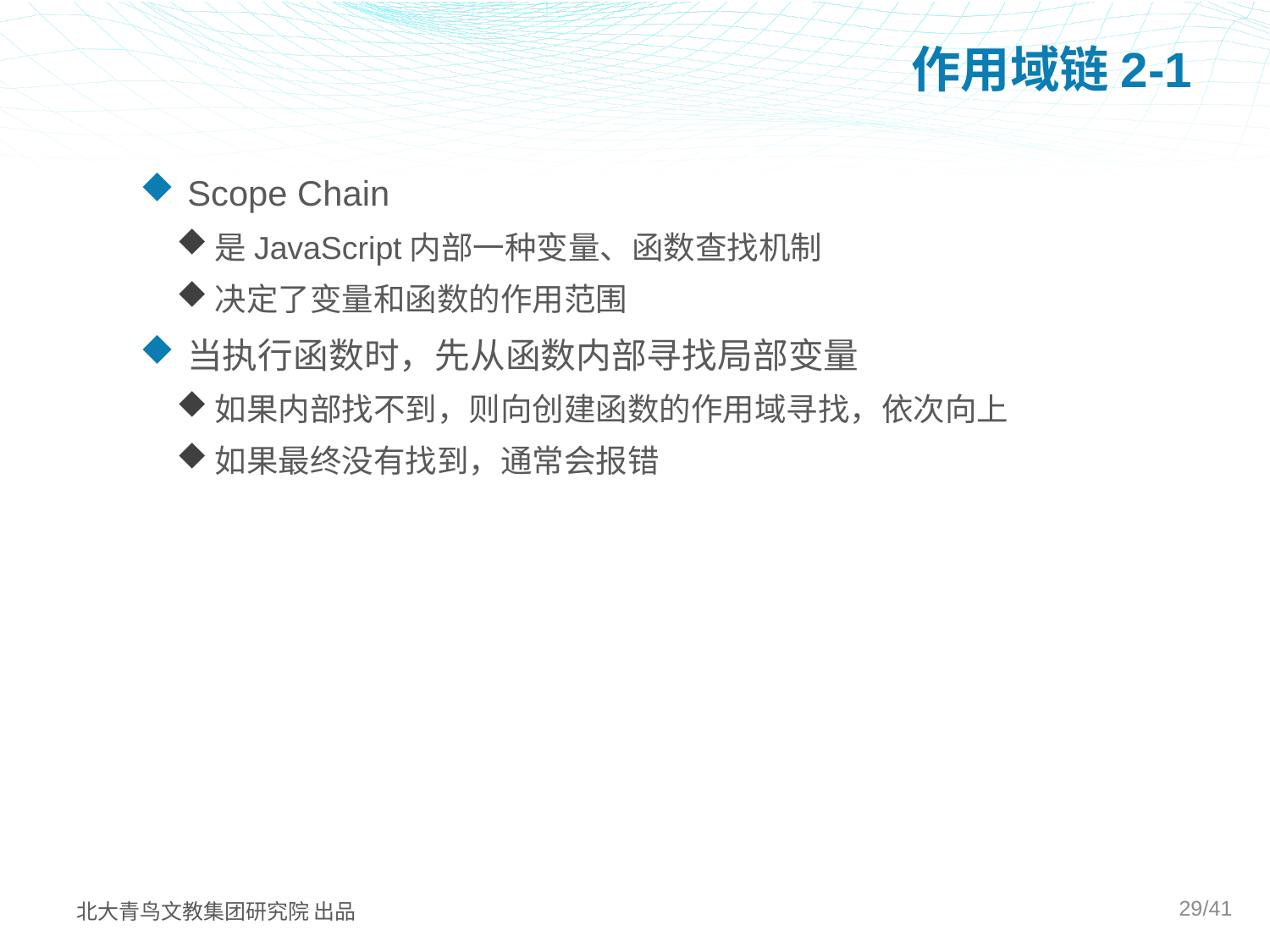

# 作用域链2-1
Scope Chain
是JavaScript内部一种变量、函数查找机制
决定了变量和函数的作用范围
当执行函数时，先从函数内部寻找局部变量
如果内部找不到，则向创建函数的作用域寻找，依次向上
如果最终没有找到，通常会报错

29/41